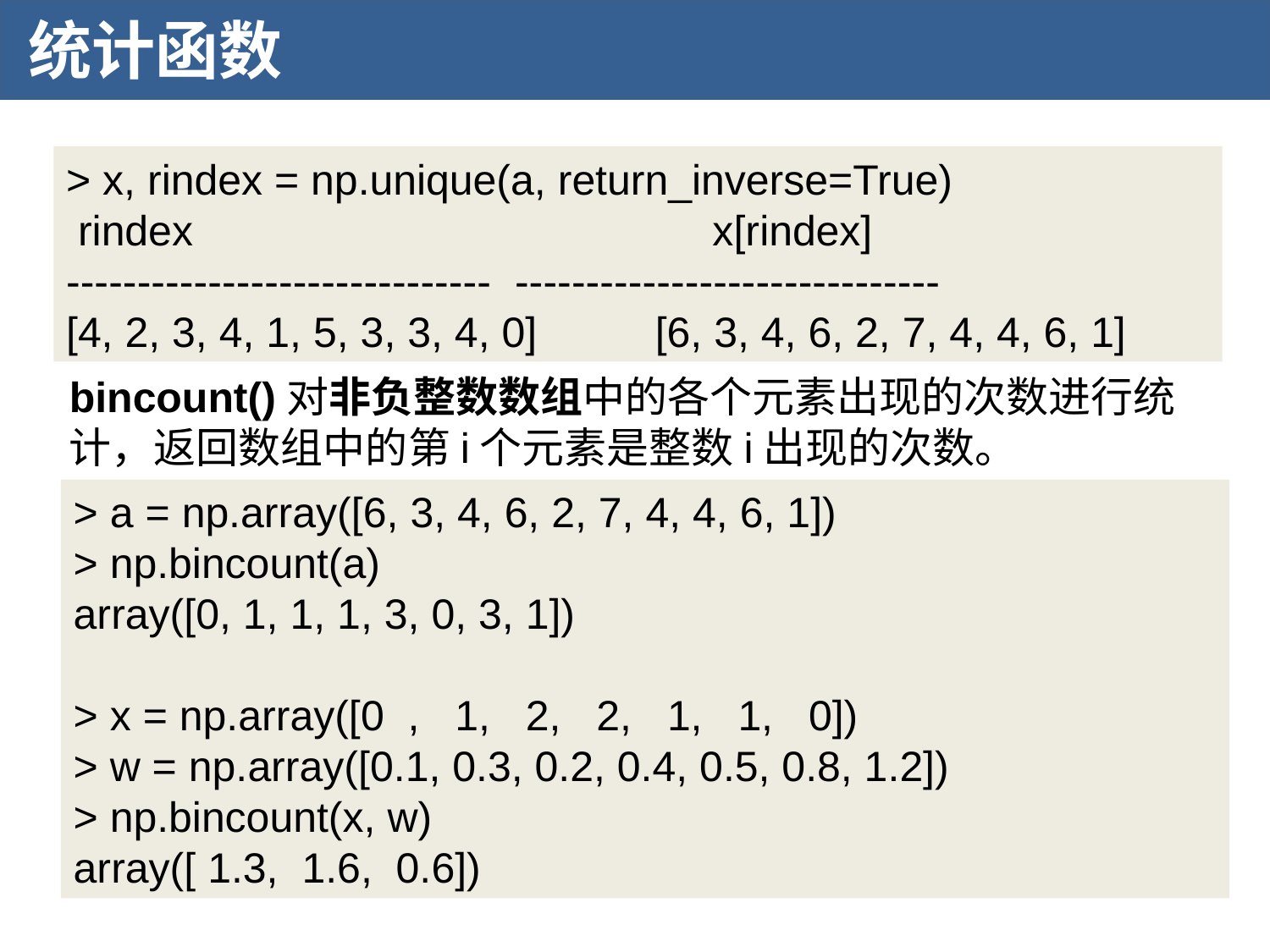

统计函数
> x, rindex = np.unique(a, return_inverse=True)
 rindex                                            x[rindex]
------------------------------  ------------------------------
[4, 2, 3, 4, 1, 5, 3, 3, 4, 0]          [6, 3, 4, 6, 2, 7, 4, 4, 6, 1]
bincount()对非负整数数组中的各个元素出现的次数进行统计，返回数组中的第i个元素是整数i出现的次数。
> a = np.array([6, 3, 4, 6, 2, 7, 4, 4, 6, 1])
> np.bincount(a)
array([0, 1, 1, 1, 3, 0, 3, 1])

> x = np.array([0  ,   1,   2,   2,   1,   1,   0])
> w = np.array([0.1, 0.3, 0.2, 0.4, 0.5, 0.8, 1.2])
> np.bincount(x, w)
array([ 1.3,  1.6,  0.6])